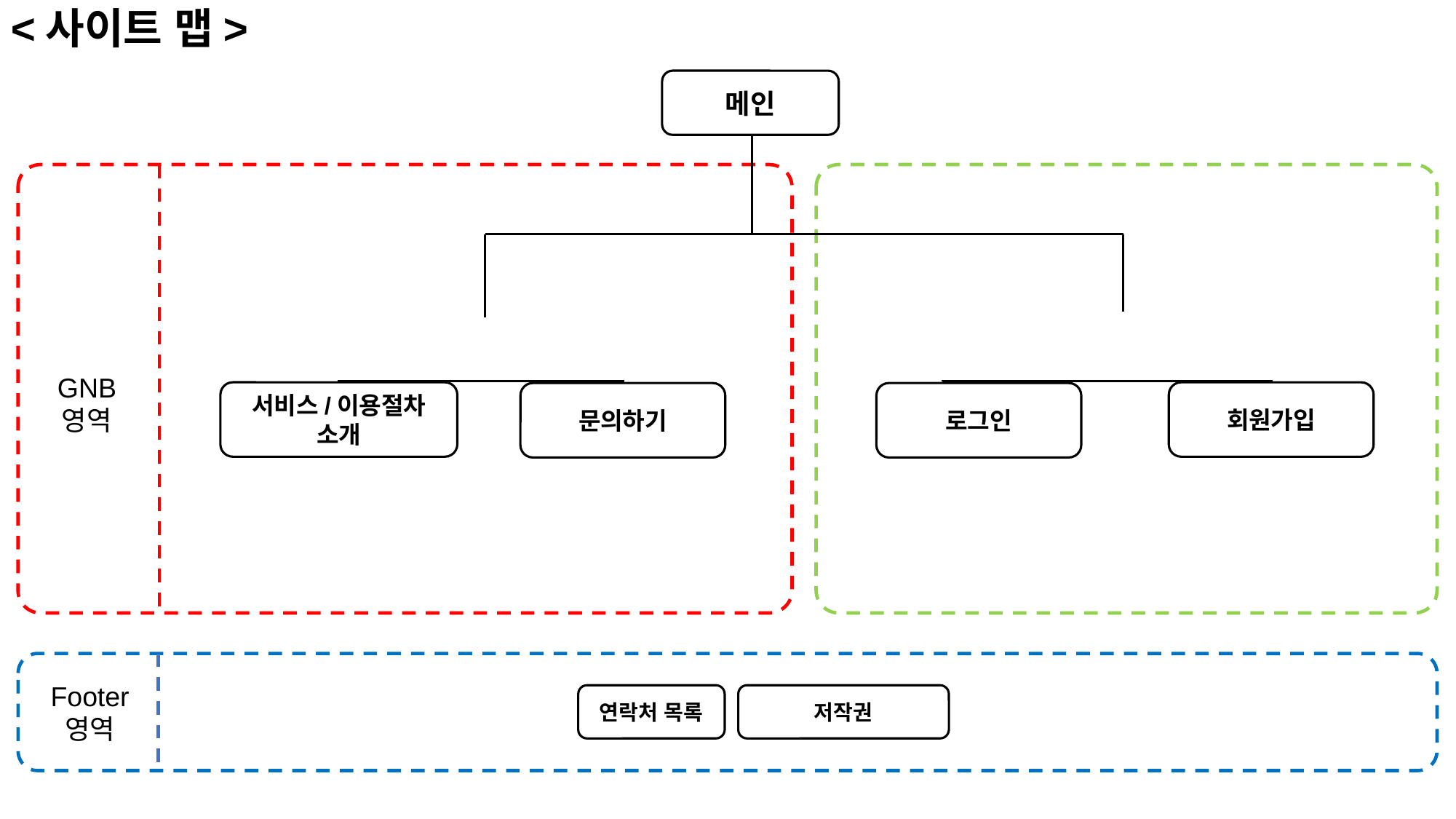

<사이트 맵>
메인

GNB
영역
회원가입
서비스/이용절차
소개
문의하기
로그인

Footer
영역
연락처 목록
저작권